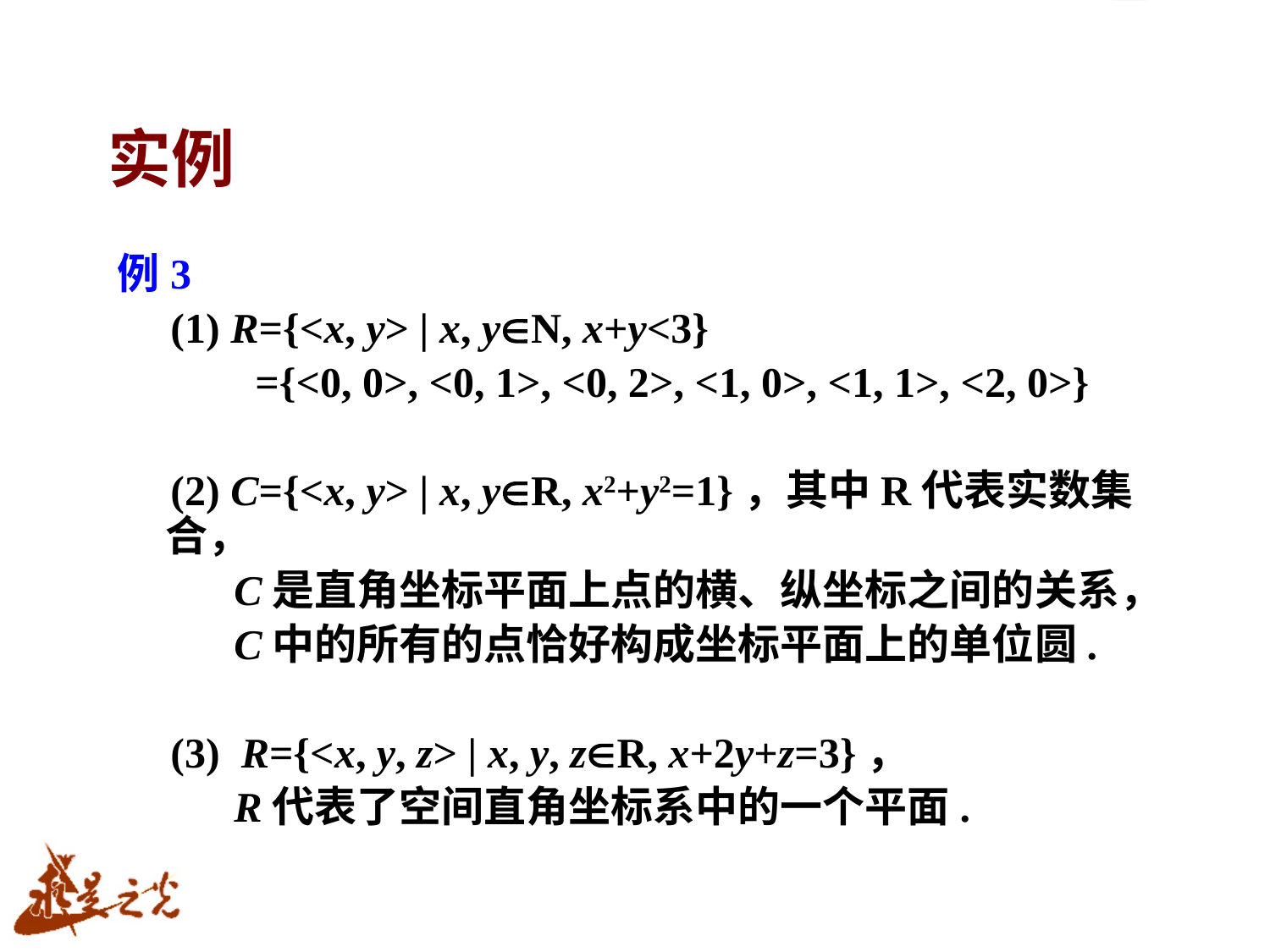

# 实例
例3
     (1) R={<x, y> | x, y∈N, x+y<3}
             ={<0, 0>, <0, 1>, <0, 2>, <1, 0>, <1, 1>, <2, 0>}

     (2) C={<x, y> | x, y∈R, x2+y2=1}，其中R代表实数集合，
           C是直角坐标平面上点的横、纵坐标之间的关系，
           C中的所有的点恰好构成坐标平面上的单位圆.

     (3)  R={<x, y, z> | x, y, z∈R, x+2y+z=3}，
           R代表了空间直角坐标系中的一个平面.
7